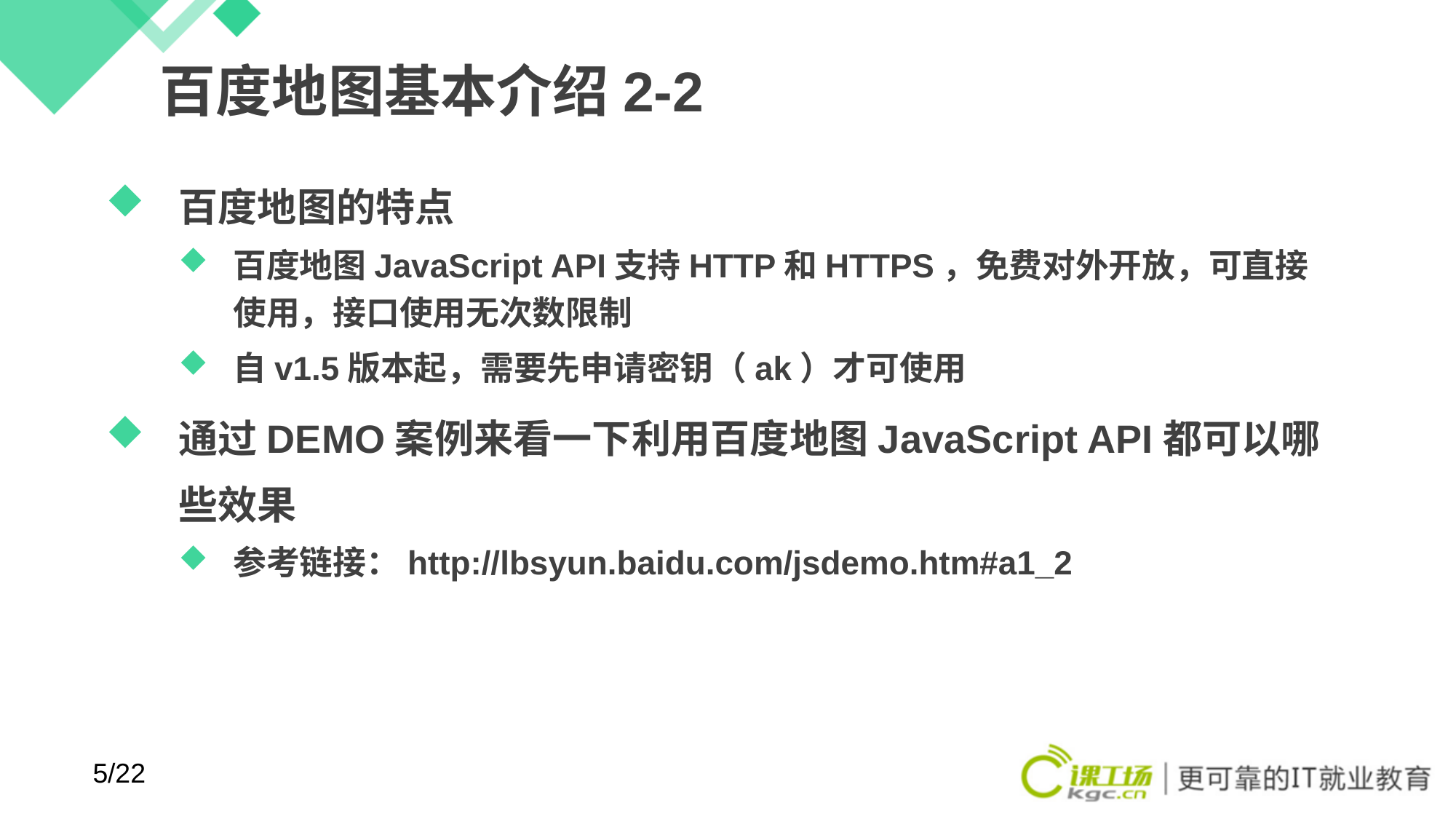

# 百度地图基本介绍2-2
百度地图的特点
百度地图JavaScript API支持HTTP和HTTPS，免费对外开放，可直接使用，接口使用无次数限制
自v1.5版本起，需要先申请密钥（ak）才可使用
通过DEMO案例来看一下利用百度地图JavaScript API都可以哪些效果
参考链接：http://lbsyun.baidu.com/jsdemo.htm#a1_2